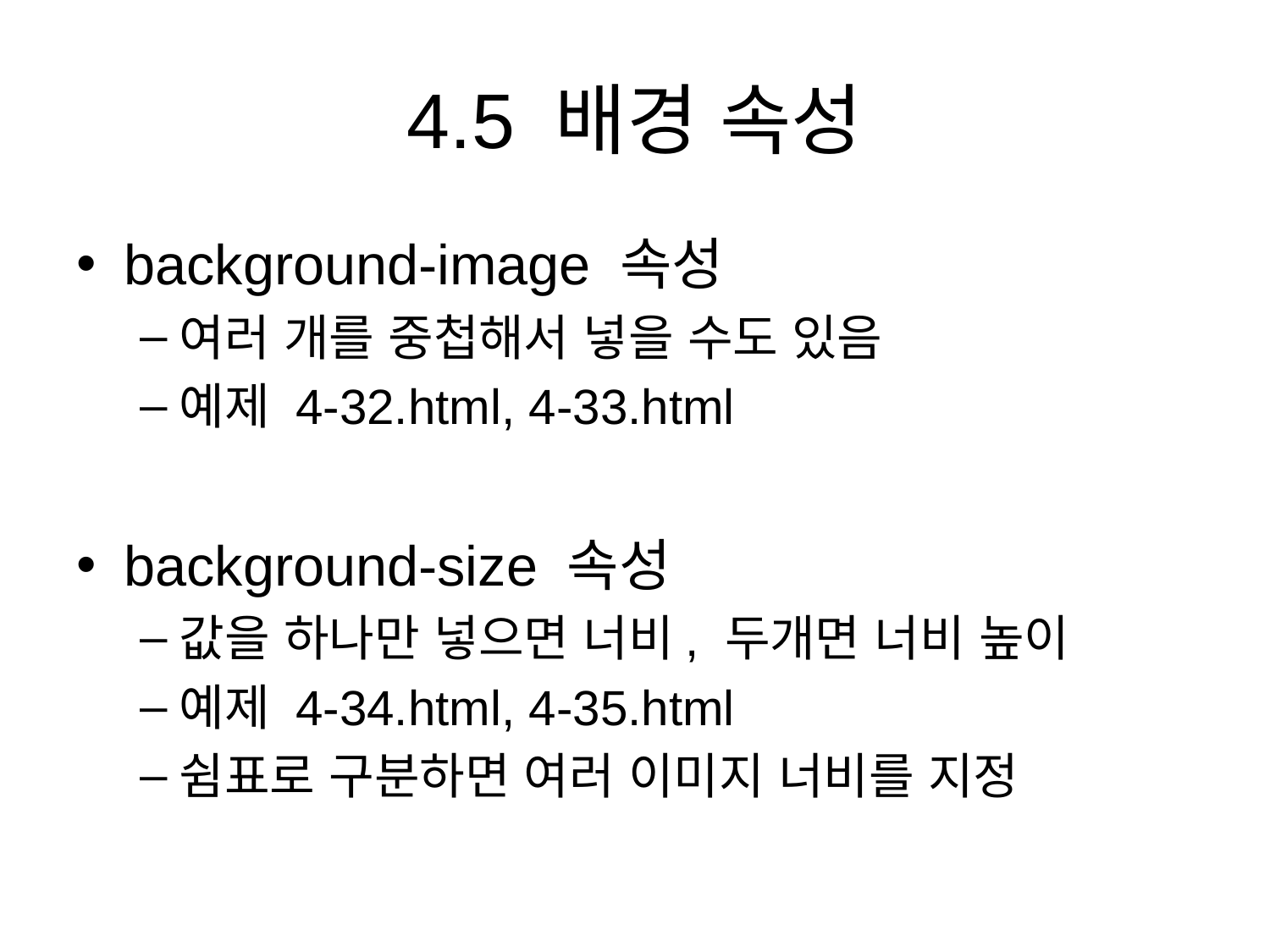

# 4.5 배경 속성
background-image 속성
여러 개를 중첩해서 넣을 수도 있음
예제 4-32.html, 4-33.html

background-size 속성
값을 하나만 넣으면 너비, 두개면 너비 높이
예제 4-34.html, 4-35.html
쉼표로 구분하면 여러 이미지 너비를 지정